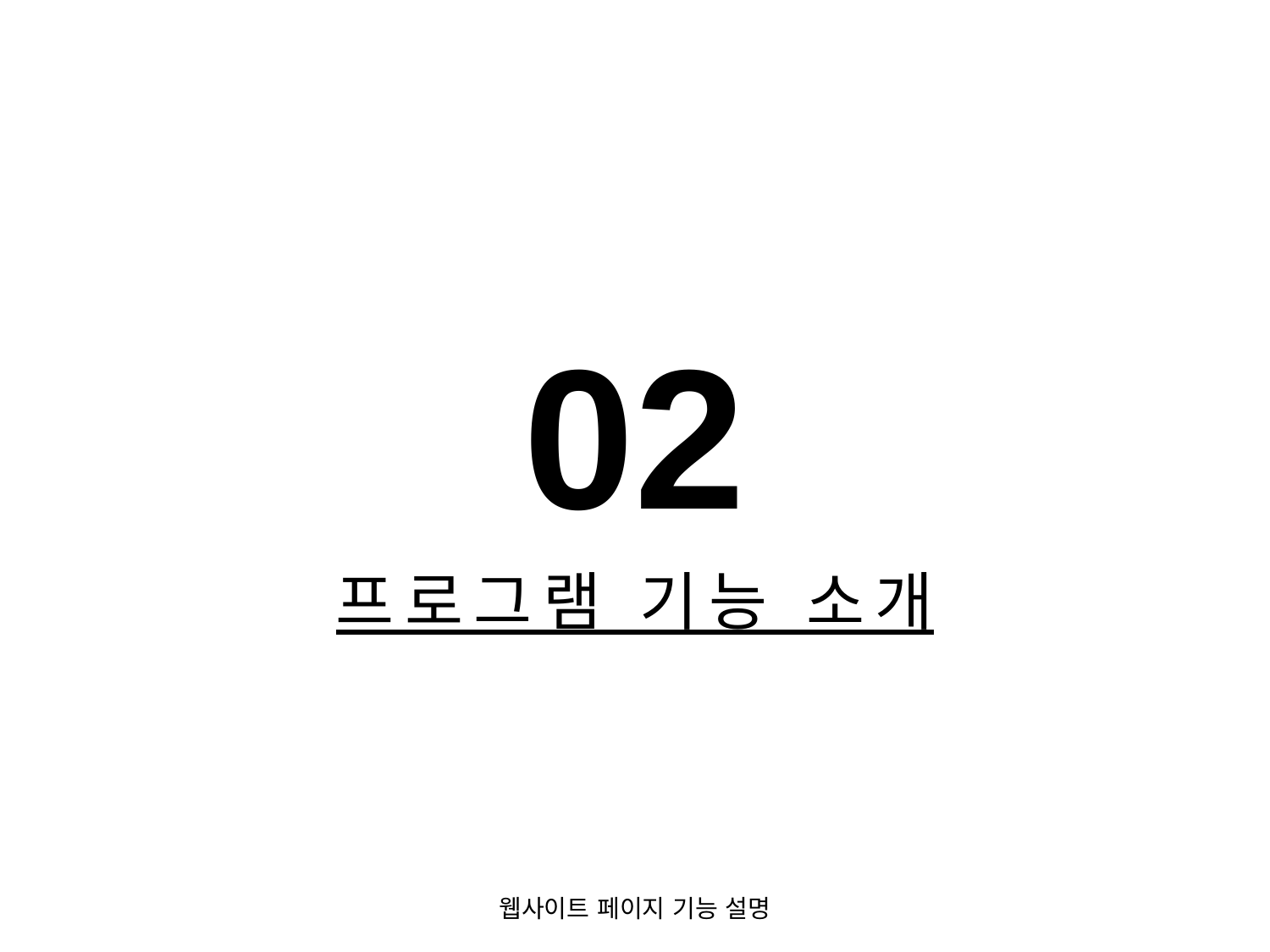

02
프로그램 기능 소개

웹사이트 페이지 기능 설명